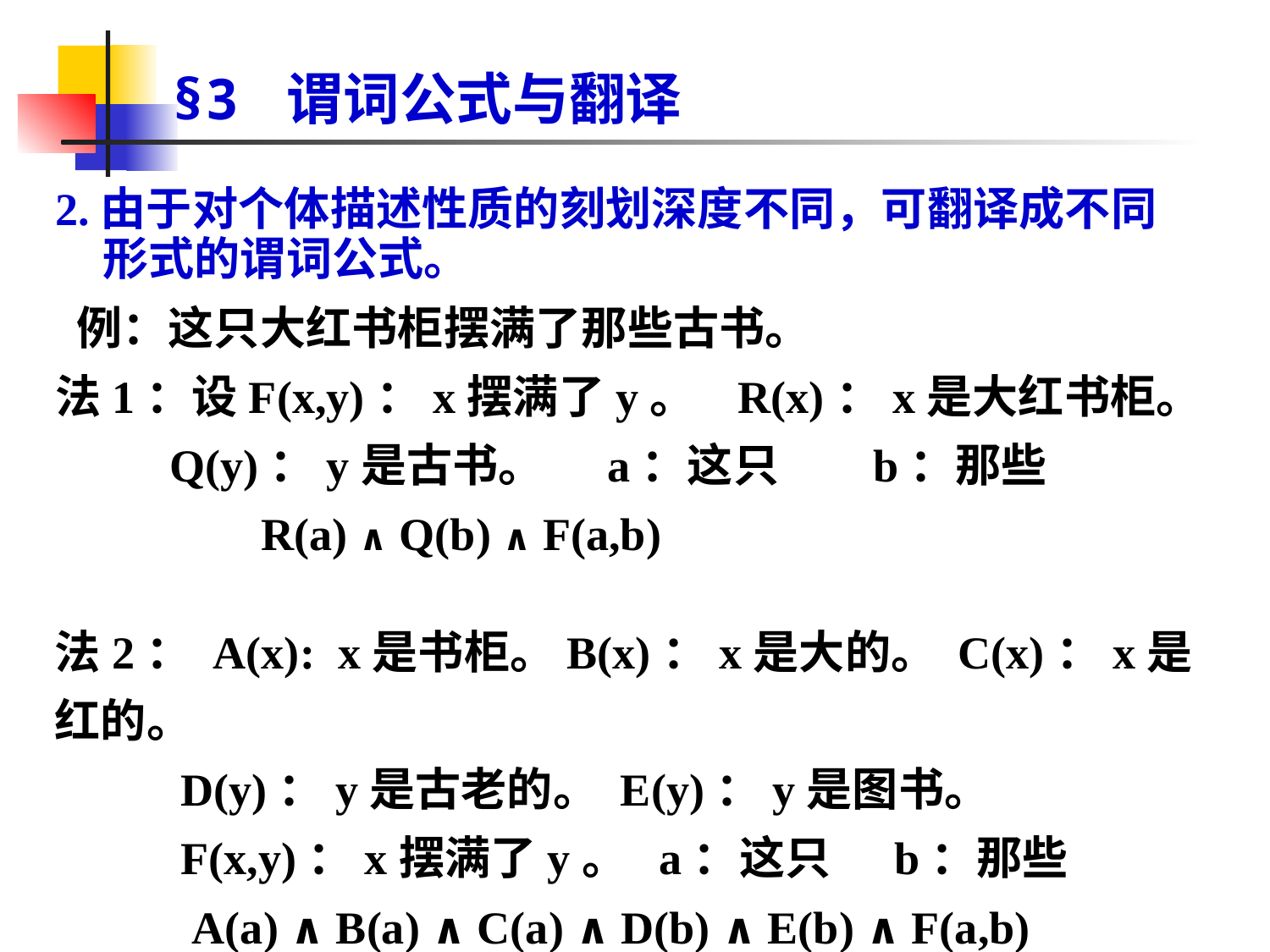

# §3 谓词公式与翻译
2.由于对个体描述性质的刻划深度不同，可翻译成不同形式的谓词公式。
 例：这只大红书柜摆满了那些古书。
法1：设F(x,y)：x摆满了y。   R(x)：x是大红书柜。
          Q(y)：y是古书。     a：这只        b：那些
                  R(a) ∧ Q(b) ∧ F(a,b)
法2： A(x):  x是书柜。B(x)：x是大的。 C(x)：x是红的。
           D(y)：y是古老的。 E(y)：y是图书。
           F(x,y)：x摆满了y。  a：这只     b：那些
            A(a) ∧ B(a) ∧ C(a) ∧ D(b) ∧ E(b) ∧ F(a,b)
37